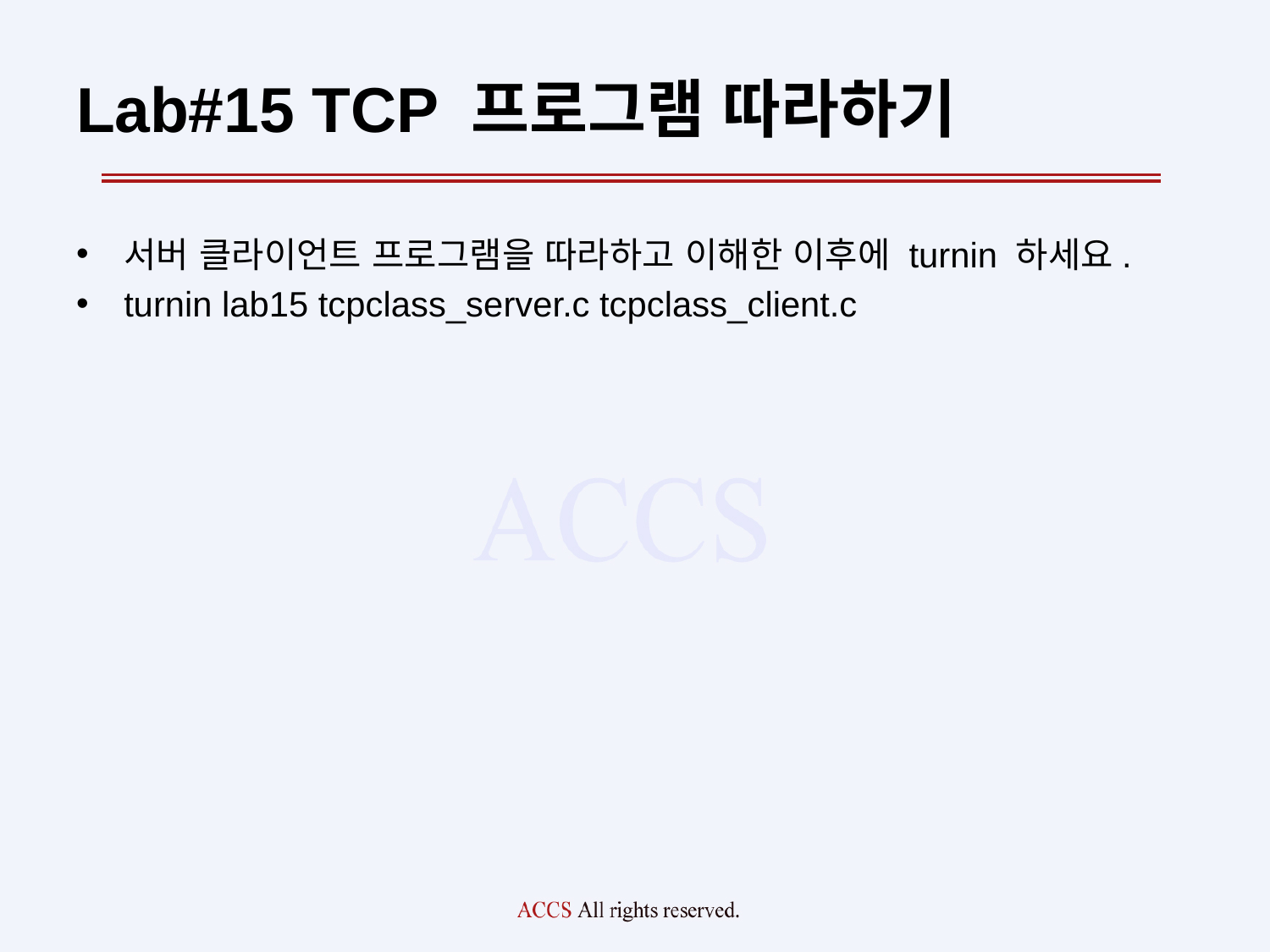

# Lab#15 TCP 프로그램 따라하기
서버 클라이언트 프로그램을 따라하고 이해한 이후에 turnin 하세요.
turnin lab15 tcpclass_server.c tcpclass_client.c